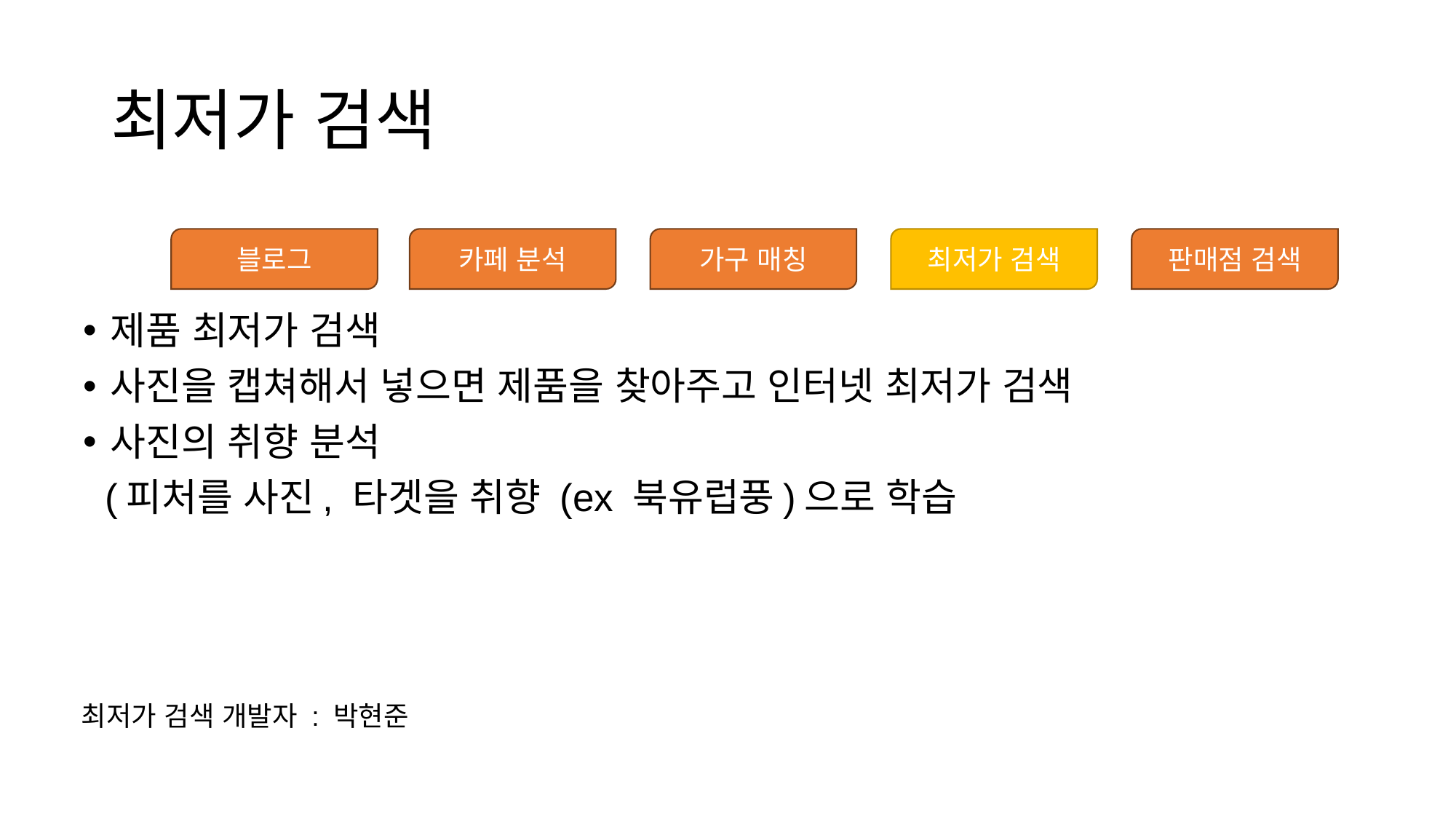

# 최저가 검색
판매점 검색
최저가 검색
블로그
카페 분석
가구 매칭
제품 최저가 검색
사진을 캡쳐해서 넣으면 제품을 찾아주고 인터넷 최저가 검색
사진의 취향 분석
  (피처를 사진, 타겟을 취향 (ex 북유럽풍)으로 학습
최저가 검색 개발자 : 박현준